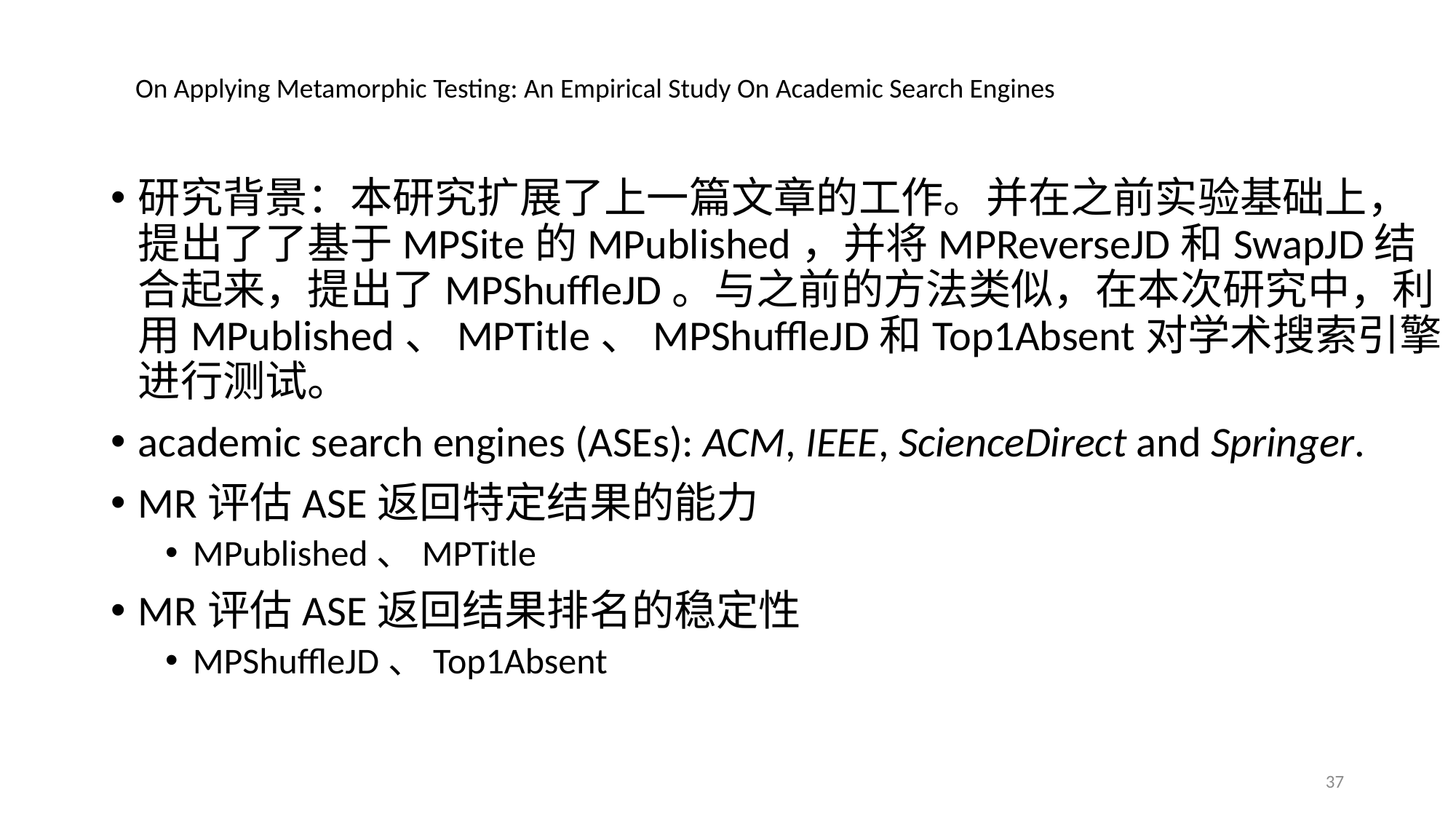

On Applying Metamorphic Testing: An Empirical Study On Academic Search Engines
研究背景：本研究扩展了上一篇文章的工作。并在之前实验基础上，提出了了基于MPSite的MPublished，并将MPReverseJD和SwapJD结合起来，提出了MPShuffleJD。与之前的方法类似，在本次研究中，利用MPublished、MPTitle、MPShuffleJD和Top1Absent对学术搜索引擎进行测试。
academic search engines (ASEs): ACM, IEEE, ScienceDirect and Springer.
MR评估ASE返回特定结果的能力
MPublished、MPTitle
MR评估ASE返回结果排名的稳定性
MPShuffleJD、Top1Absent

37